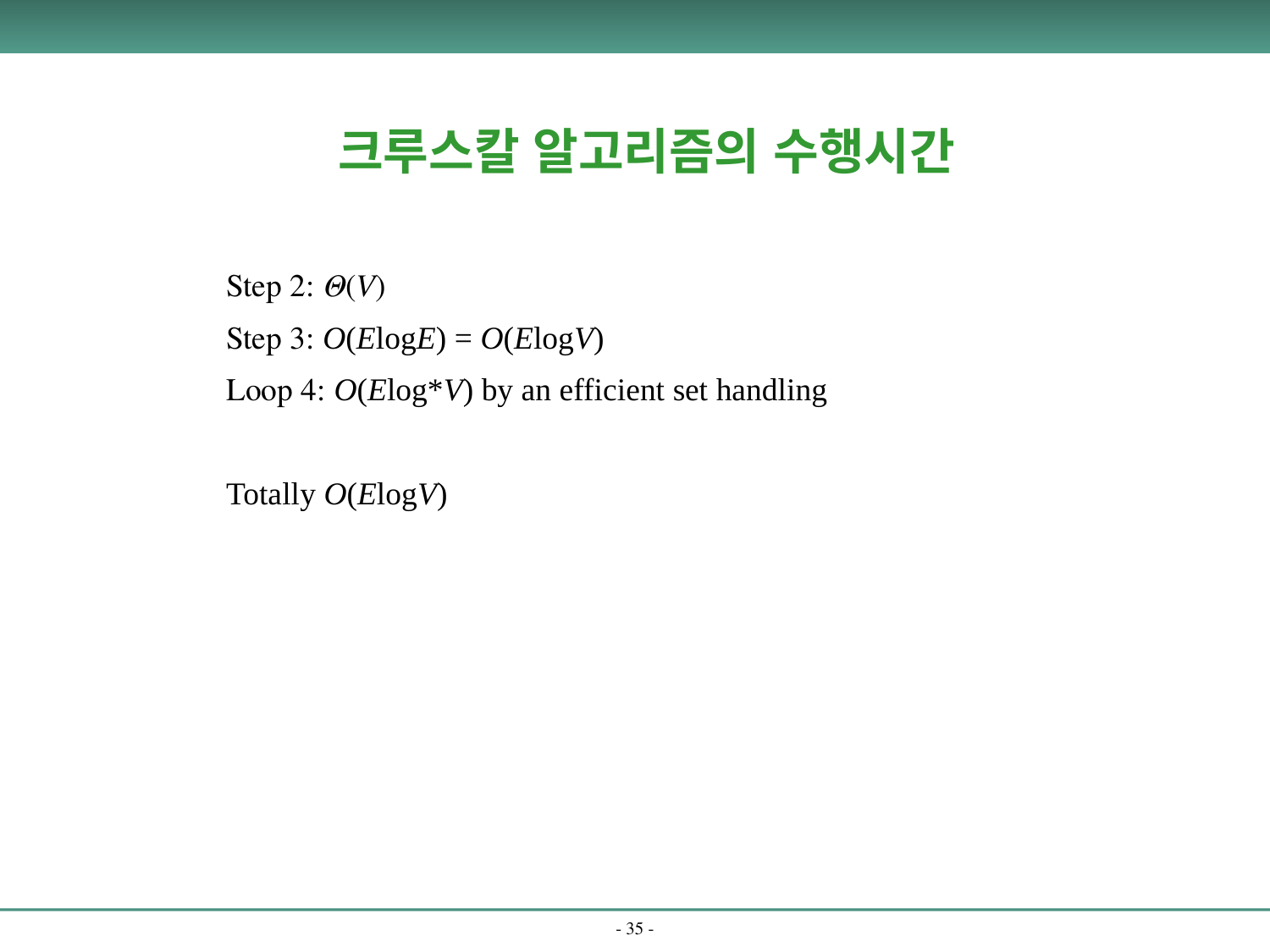

# 크루스칼 알고리즘의 수행시간
Step 2: Θ(V)
Step 3: O(ElogE) = O(ElogV)
Loop 4: O(Elog*V) by an efficient set handling

Totally O(ElogV)